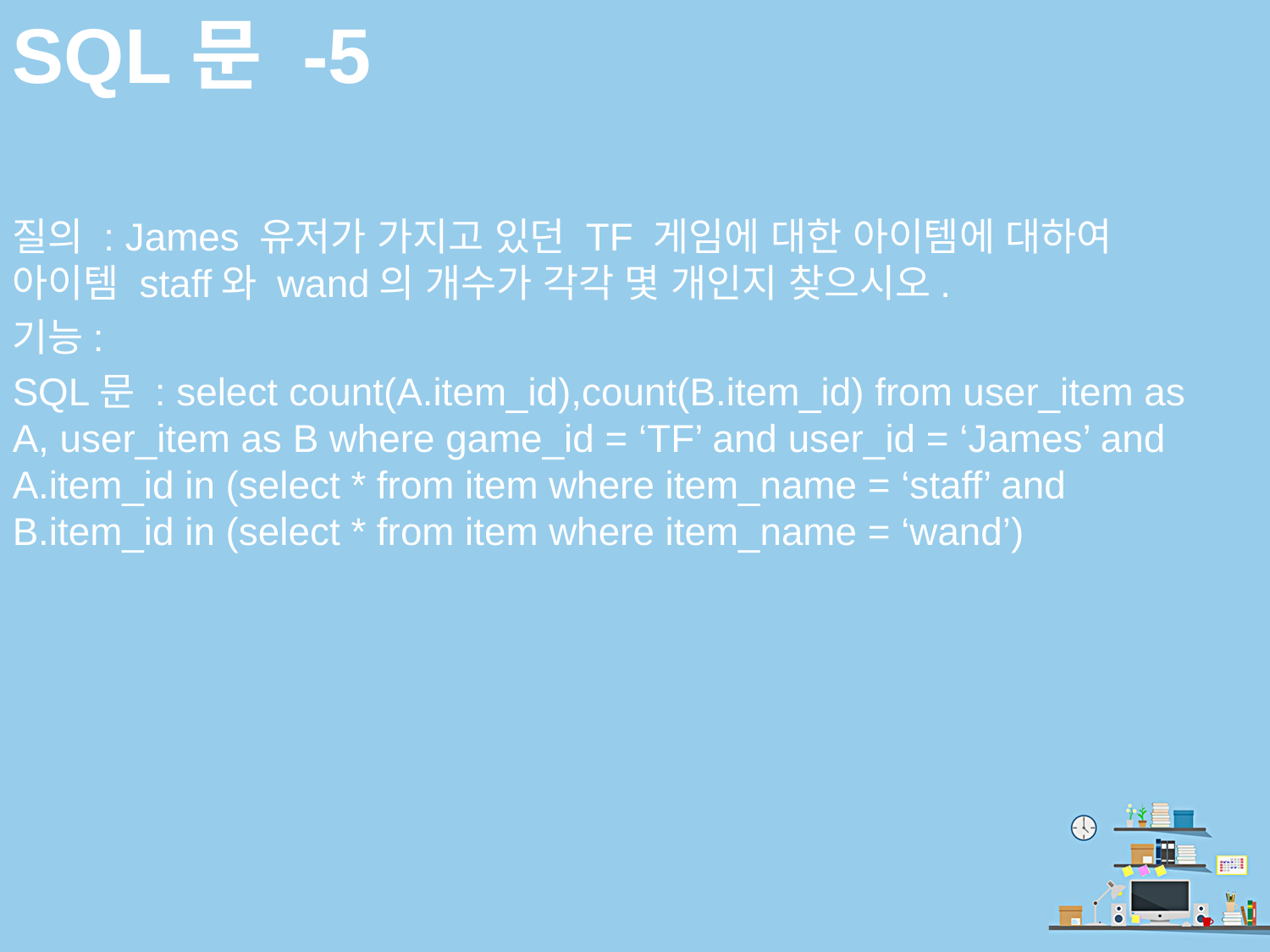

# SQL문 -5
질의 : James 유저가 가지고 있던 TF 게임에 대한 아이템에 대하여 아이템 staff와 wand의 개수가 각각 몇 개인지 찾으시오.
기능:
SQL문 : select count(A.item_id),count(B.item_id) from user_item as A, user_item as B where game_id = ‘TF’ and user_id = ‘James’ and A.item_id in (select * from item where item_name = ‘staff’ and B.item_id in (select * from item where item_name = ‘wand’)